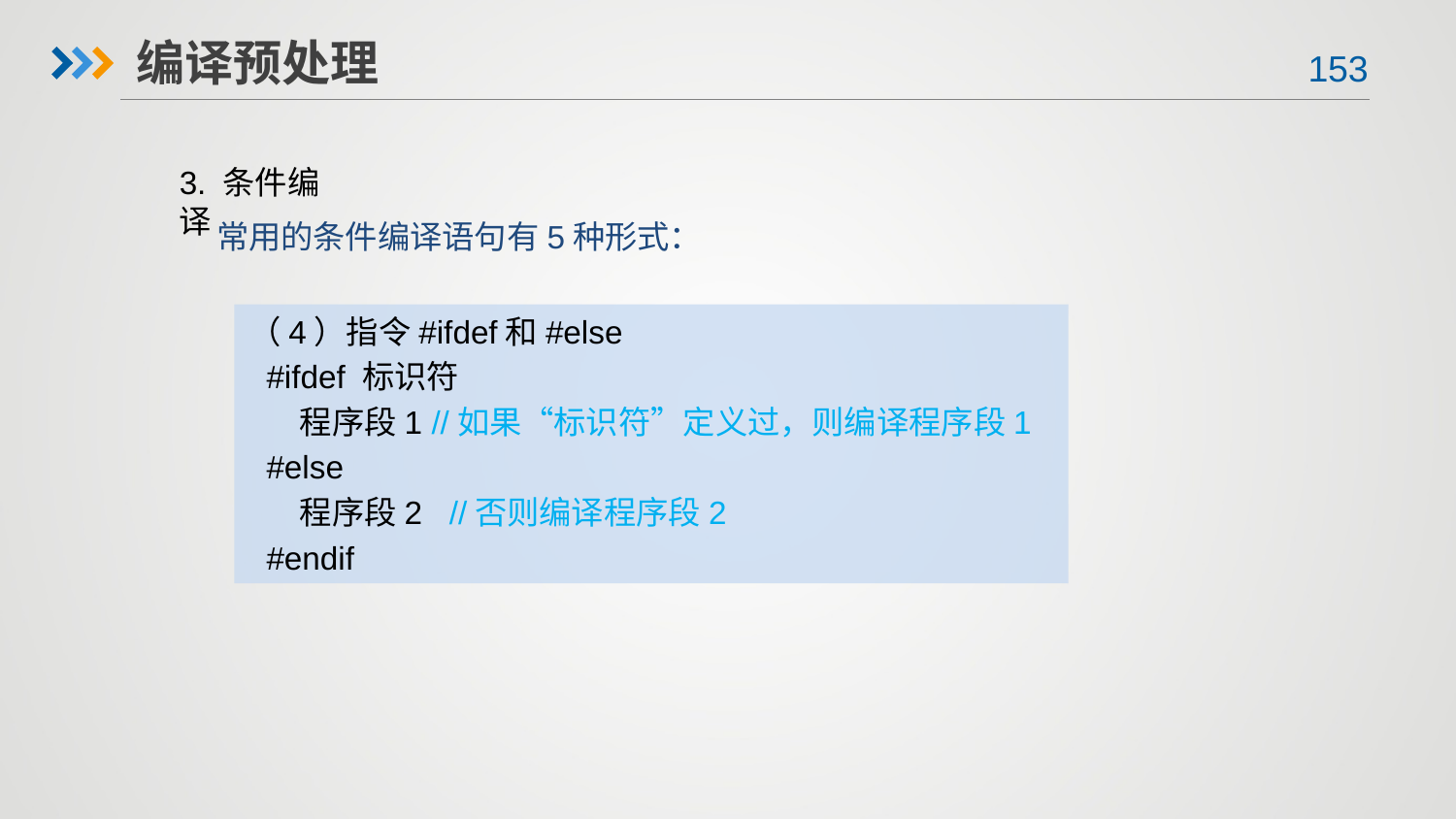

编译预处理
3. 条件编译
常用的条件编译语句有5种形式：
（4）指令#ifdef和#else
  #ifdef 标识符
      程序段1 //如果“标识符”定义过，则编译程序段1
  #else
      程序段2   //否则编译程序段2
  #endif